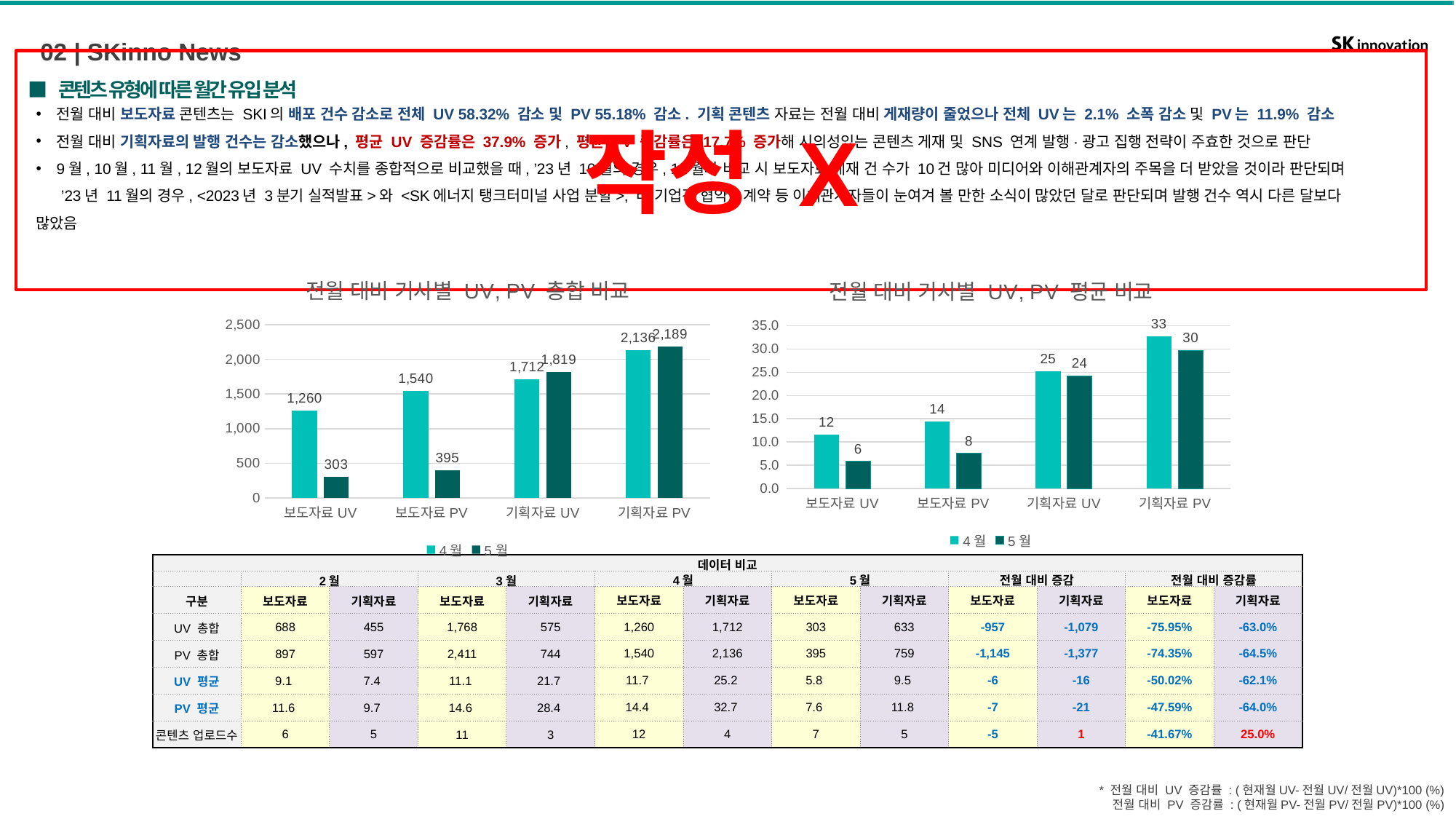

02 | SKinno News
작성 X
■ 콘텐츠 유형에 따른 월간 유입 분석
전월 대비 보도자료 콘텐츠는 SKI의 배포 건수 감소로 전체 UV 58.32% 감소 및 PV 55.18% 감소. 기획 콘텐츠 자료는 전월 대비 게재량이 줄었으나 전체 UV는 2.1% 소폭 감소 및 PV는 11.9% 감소
전월 대비 기획자료의 발행 건수는 감소했으나, 평균 UV 증감률은 37.9% 증가, 평균 PV 증감률은 17.7% 증가해 시의성있는 콘텐츠 게재 및 SNS 연계 발행·광고 집행 전략이 주효한 것으로 판단
9월, 10월, 11월, 12월의 보도자료 UV 수치를 종합적으로 비교했을 때, ’23년 10월의 경우, 12월과 비교 시 보도자료 게재 건 수가 10건 많아 미디어와 이해관계자의 주목을 더 받았을 것이라 판단되며
      ’23년 11월의 경우, <2023년 3분기 실적발표>와 <SK에너지 탱크터미널 사업 분할>, 타 기업간 협약, 계약 등 이해관계자들이 눈여겨 볼 만한 소식이 많았던 달로 판단되며 발행 건수 역시 다른 달보다 많았음

### Chart: 전월 대비 기사별 UV, PV 총합 비교

| Category | 4월 | 5월 |
|---|---|---|
| 보도자료UV | 1260.0 | 303.0 |
| 보도자료PV | 1540.0 | 395.0 |
| 기획자료UV | 1712.0 | 1819.0 |
| 기획자료PV | 2136.0 | 2189.0 |

### Chart: 전월 대비 기사별 UV, PV 평균 비교

| Category | 4월 | 5월 |
|---|---|---|
| 보도자료UV | 11.656425394231768 | 5.825532386867791 |
| 보도자료PV | 14.445864132690112 | 7.571021887015676 |
| 기획자료UV | 25.16419812071986 | 24.25993327100405 |
| 기획자료PV | 32.7481485905399 | 29.704722726356117 |
| 데이터 비교 |  |  |  |  |  |  |  |  |  |  |  |  |
| --- | --- | --- | --- | --- | --- | --- | --- | --- | --- | --- | --- | --- |
|  | 2월 |  | 3월 |  | 4월 |  | 5월 |  | 전월 대비 증감 |  | 전월 대비 증감률 |  |
| 구분 | 보도자료 | 기획자료 | 보도자료 | 기획자료 | 보도자료 | 기획자료 | 보도자료 | 기획자료 | 보도자료 | 기획자료 | 보도자료 | 기획자료 |
| UV 총합 | 688 | 455 | 1,768 | 575 | 1,260 | 1,712 | 303 | 633 | -957 | -1,079 | -75.95% | -63.0% |
| PV 총합 | 897 | 597 | 2,411 | 744 | 1,540 | 2,136 | 395 | 759 | -1,145 | -1,377 | -74.35% | -64.5% |
| UV 평균 | 9.1 | 7.4 | 11.1 | 21.7 | 11.7 | 25.2 | 5.8 | 9.5 | -6 | -16 | -50.02% | -62.1% |
| PV 평균 | 11.6 | 9.7 | 14.6 | 28.4 | 14.4 | 32.7 | 7.6 | 11.8 | -7 | -21 | -47.59% | -64.0% |
| 콘텐츠 업로드수 | 6 | 5 | 11 | 3 | 12 | 4 | 7 | 5 | -5 | 1 | -41.67% | 25.0% |
* 전월 대비 UV 증감률 : (현재월UV-전월UV/전월UV)*100 (%)
전월 대비 PV 증감률 : (현재월PV-전월PV/전월PV)*100 (%)